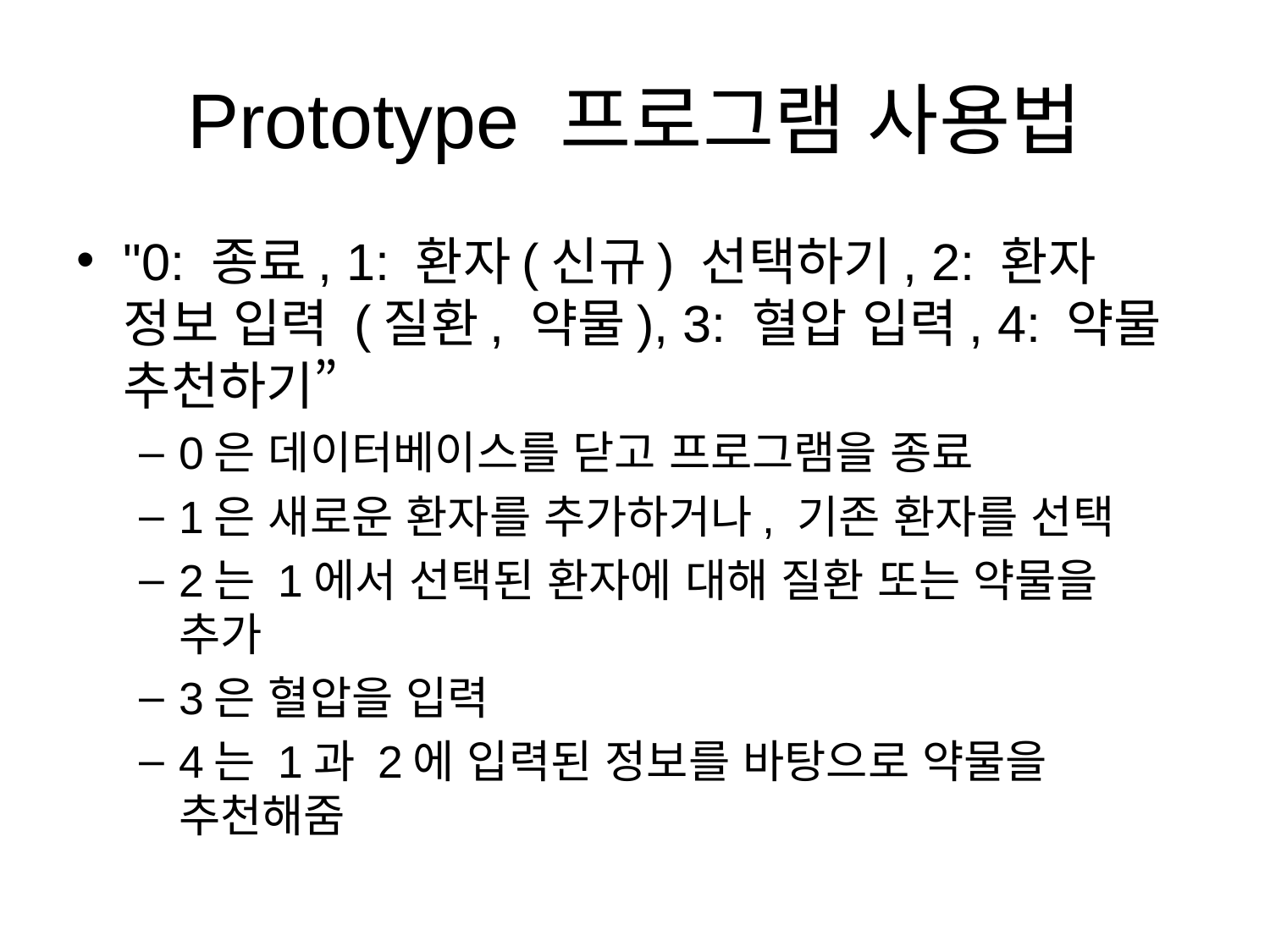

# Prototype 프로그램 사용법
"0: 종료, 1: 환자(신규) 선택하기, 2: 환자 정보 입력 (질환, 약물), 3: 혈압 입력, 4: 약물 추천하기”
0은 데이터베이스를 닫고 프로그램을 종료
1은 새로운 환자를 추가하거나, 기존 환자를 선택
2는 1에서 선택된 환자에 대해 질환 또는 약물을 추가
3은 혈압을 입력
4는 1과 2에 입력된 정보를 바탕으로 약물을 추천해줌